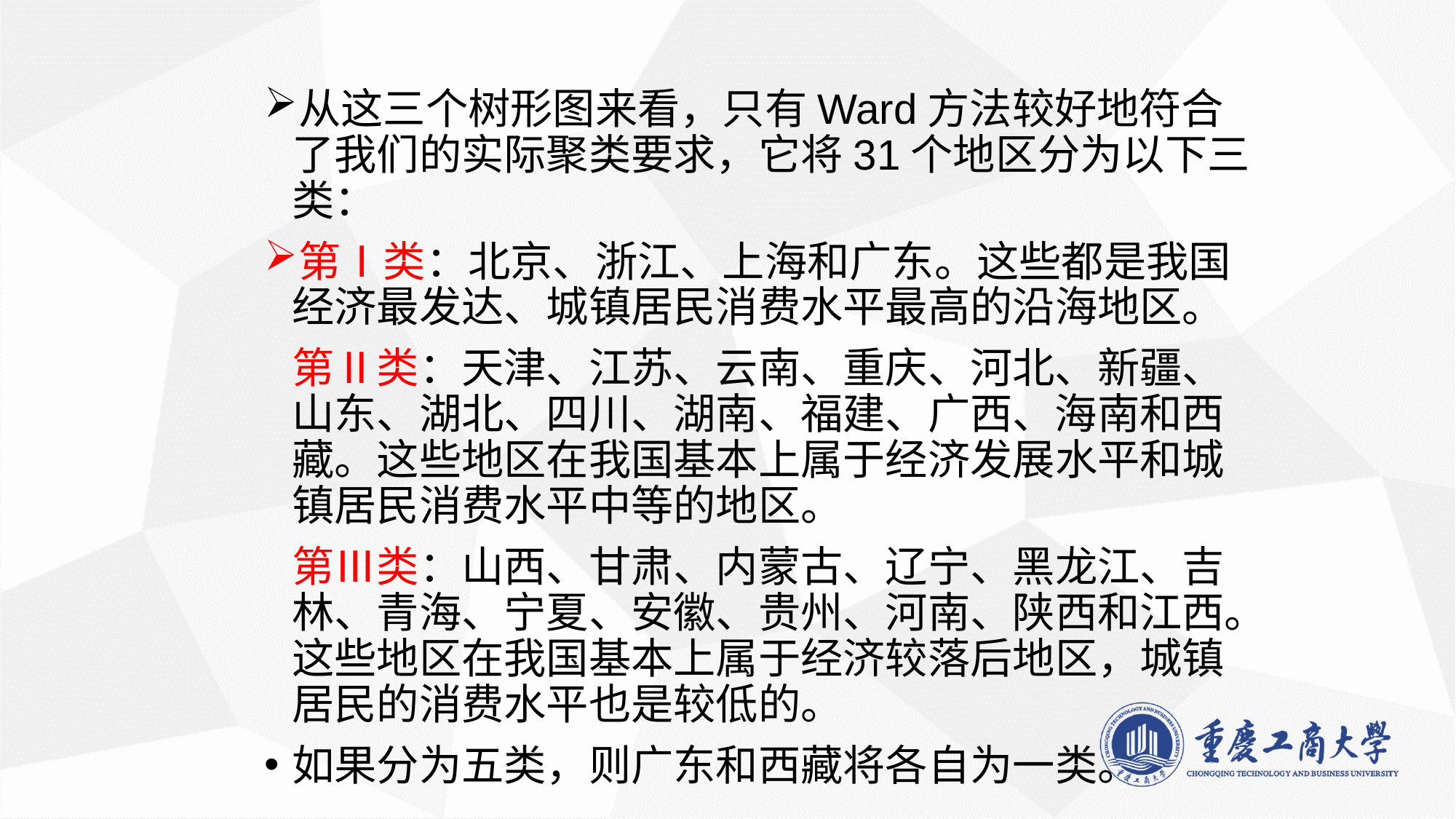

从这三个树形图来看，只有Ward方法较好地符合了我们的实际聚类要求，它将31个地区分为以下三类：
第Ⅰ类：北京、浙江、上海和广东。这些都是我国经济最发达、城镇居民消费水平最高的沿海地区。
	第Ⅱ类：天津、江苏、云南、重庆、河北、新疆、山东、湖北、四川、湖南、福建、广西、海南和西藏。这些地区在我国基本上属于经济发展水平和城镇居民消费水平中等的地区。
	第Ⅲ类：山西、甘肃、内蒙古、辽宁、黑龙江、吉林、青海、宁夏、安徽、贵州、河南、陕西和江西。这些地区在我国基本上属于经济较落后地区，城镇居民的消费水平也是较低的。
如果分为五类，则广东和西藏将各自为一类。